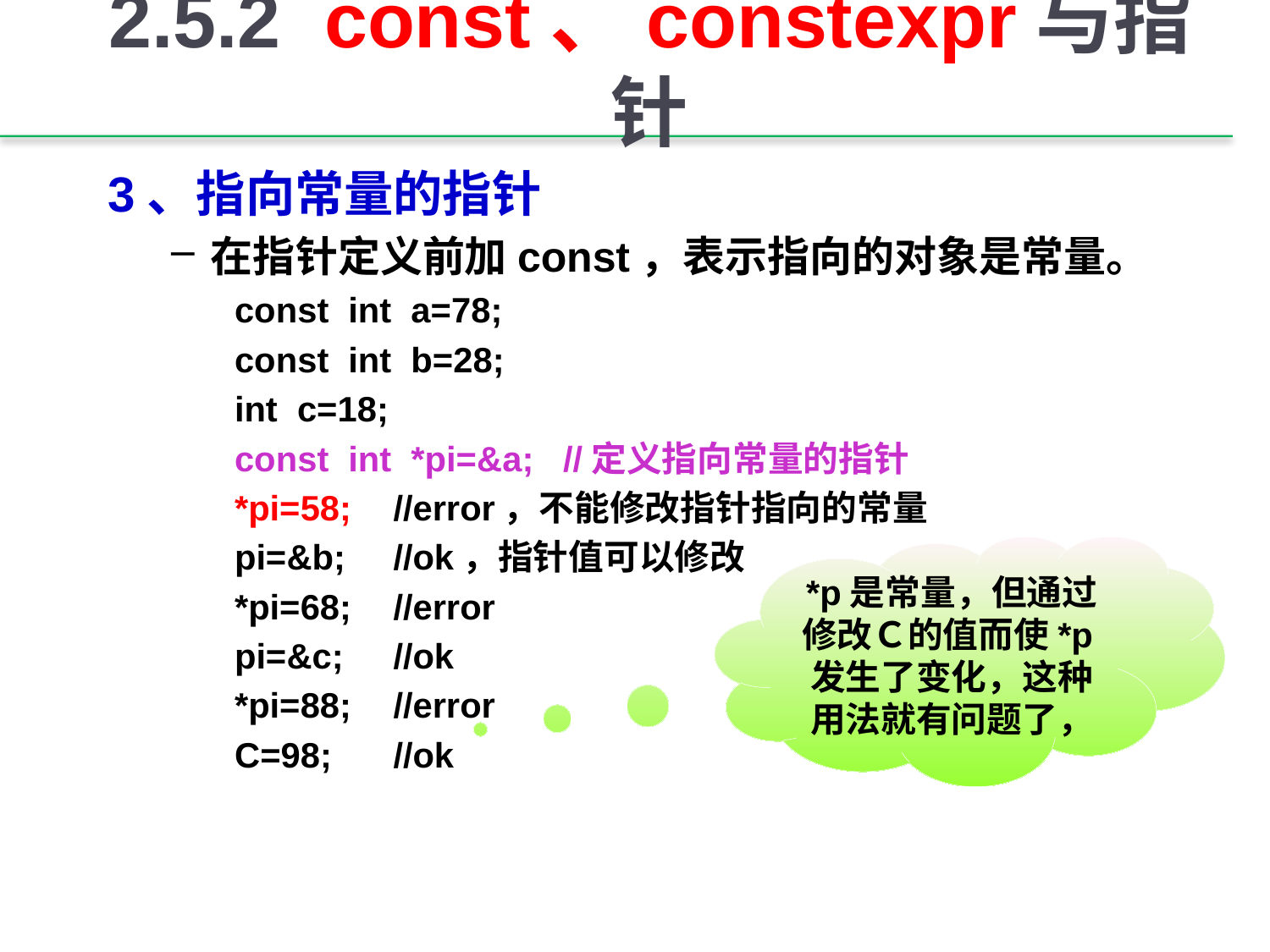

# 2.5.2  const、constexpr与指针
3、指向常量的指针
在指针定义前加const，表示指向的对象是常量。
const  int  a=78;
const  int  b=28;
int  c=18;
const  int  *pi=&a;   //定义指向常量的指针
*pi=58; 	//error，不能修改指针指向的常量
pi=&b;	//ok，指针值可以修改
*pi=68; 	//error
pi=&c; 	//ok
*pi=88; 	//error
C=98; 	//ok
*p是常量，但通过修改Ｃ的值而使*p发生了变化，这种用法就有问题了，